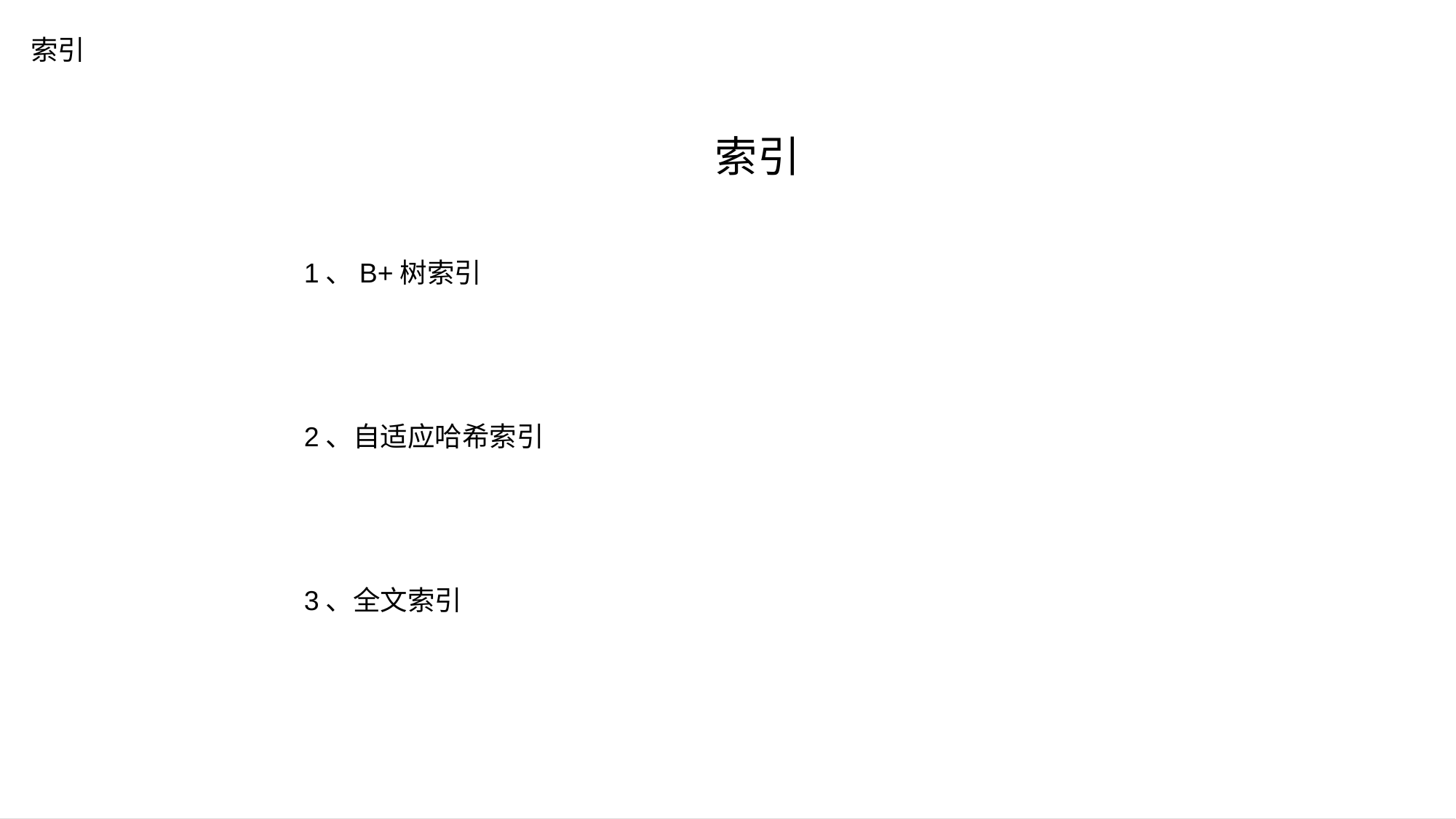

索引
索引
1、B+树索引

2、自适应哈希索引

3、全文索引

# 空白演示
在此输入您的封面副标题